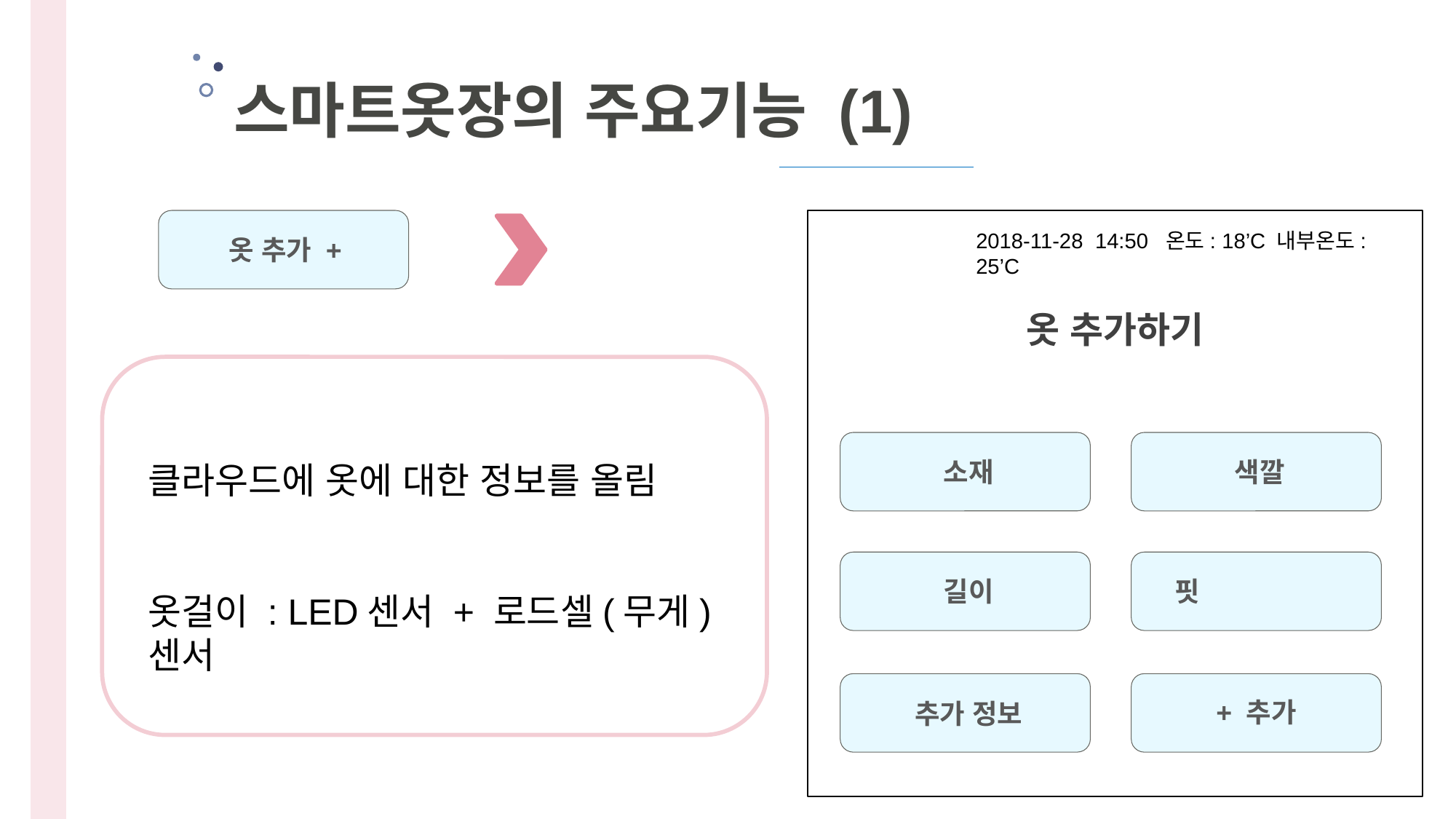

스마트옷장의 주요기능 (1)

2018-11-28  14:50  온도: 18’C 내부온도: 25’C
옷 추가 +
옷 추가하기

소재
색깔
클라우드에 옷에 대한 정보를 올림

옷걸이 : LED센서 + 로드셀(무게)센서

길이
핏

+ 추가
추가 정보